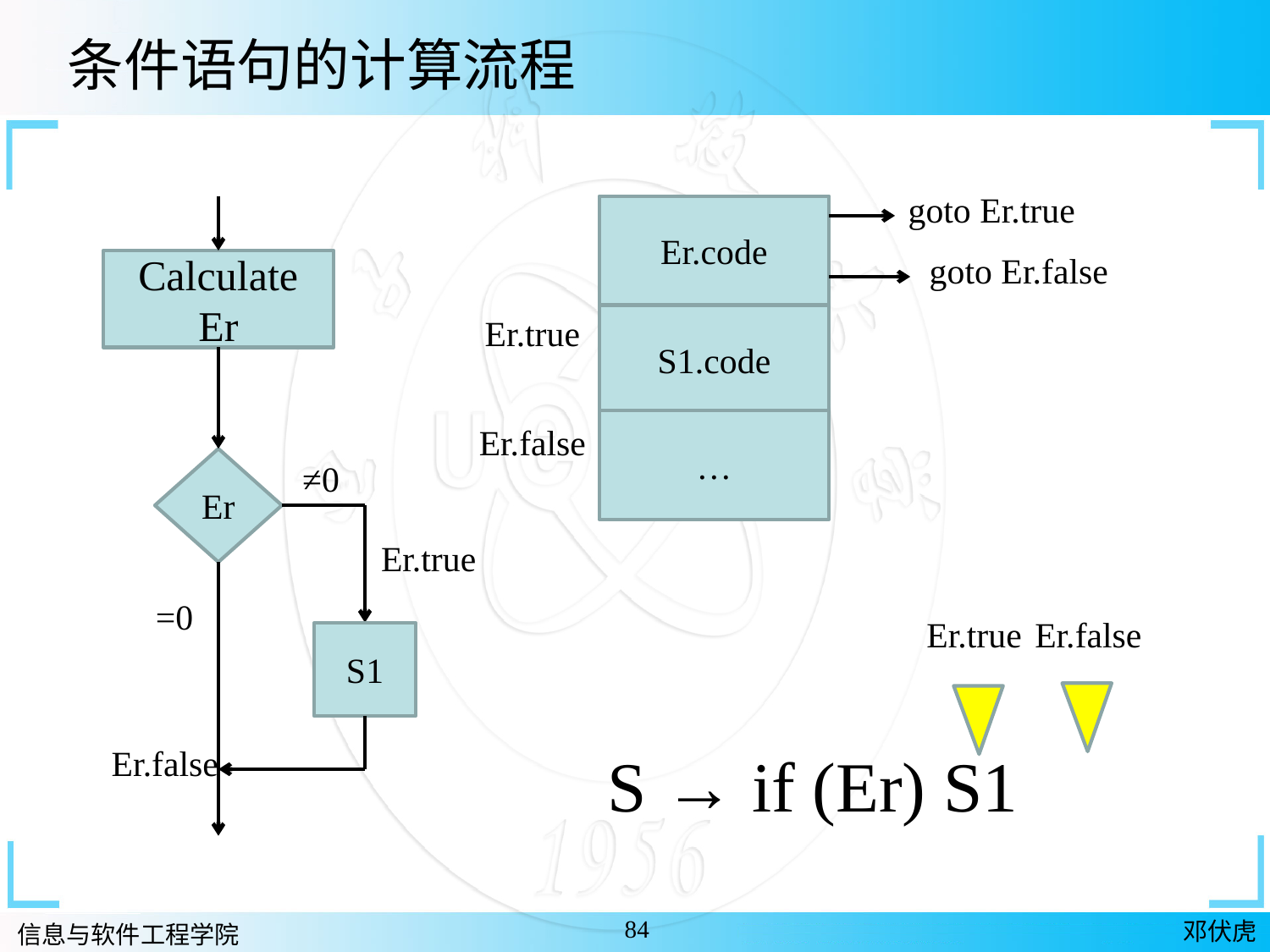

条件语句的计算流程
goto Er.true
Er.code
goto Er.false
Calculate Er
Er.true
S1.code
…
Er.false
Er
≠0
Er.true
=0
Er.true
Er.false
S1

Er.false
S → if (Er) S1
84
邓伏虎
信息与软件工程学院